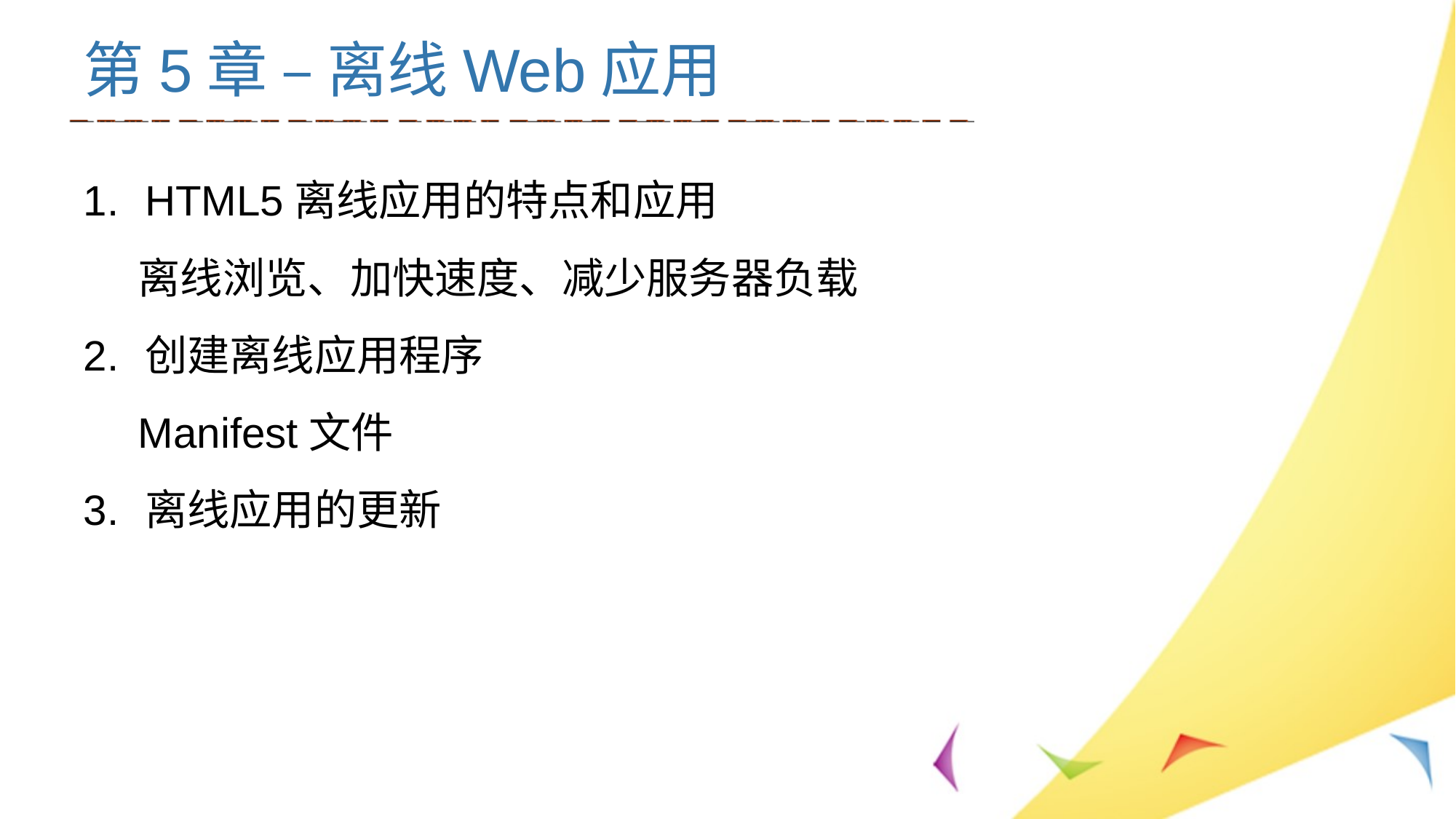

# 第5章 – 离线Web应用
HTML5离线应用的特点和应用
离线浏览、加快速度、减少服务器负载
创建离线应用程序
Manifest文件
离线应用的更新